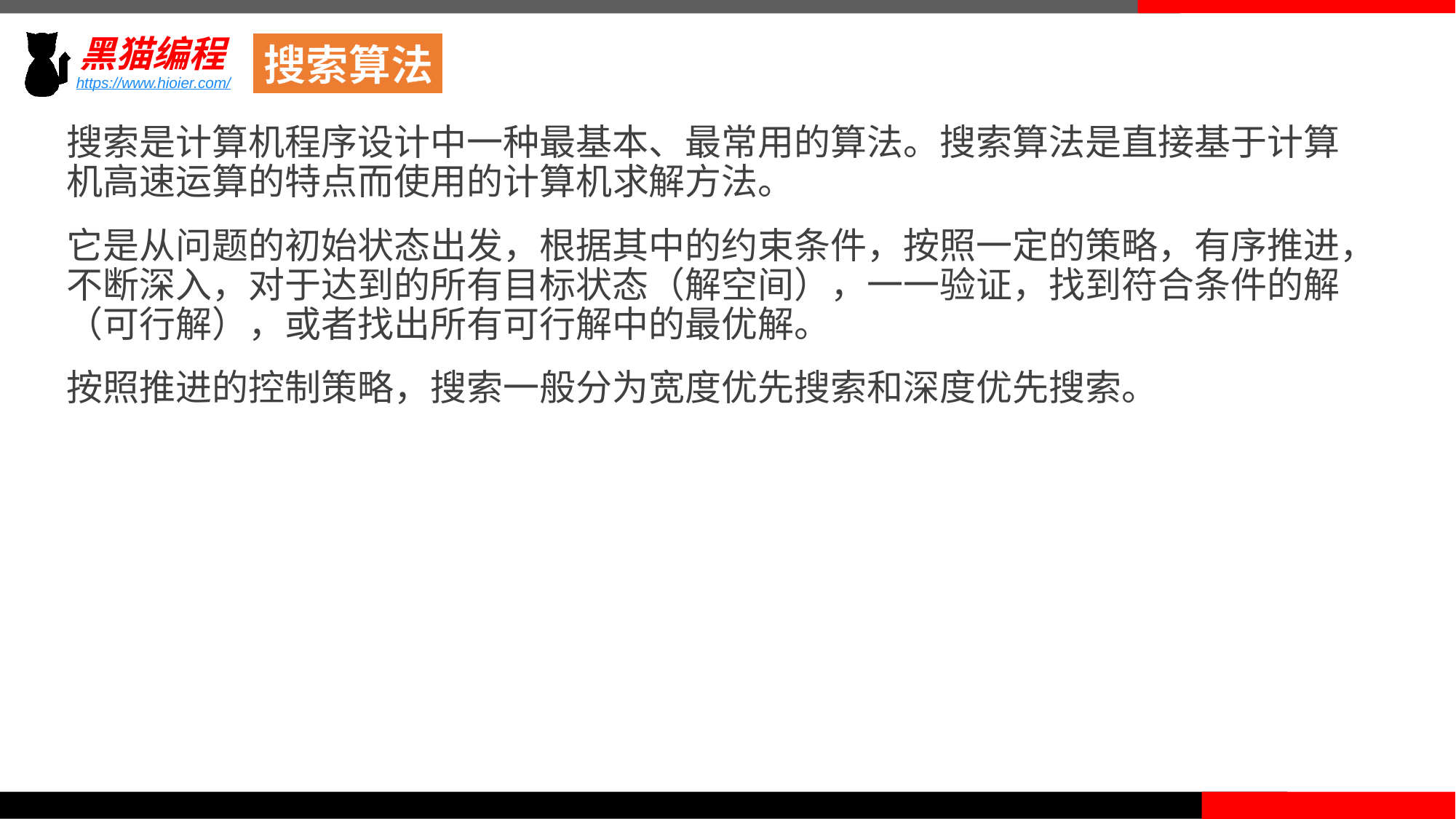

搜索算法
搜索是计算机程序设计中一种最基本、最常用的算法。搜索算法是直接基于计算机高速运算的特点而使用的计算机求解方法。
它是从问题的初始状态出发，根据其中的约束条件，按照一定的策略，有序推进，不断深入，对于达到的所有目标状态（解空间），一一验证，找到符合条件的解（可行解），或者找出所有可行解中的最优解。
按照推进的控制策略，搜索一般分为宽度优先搜索和深度优先搜索。